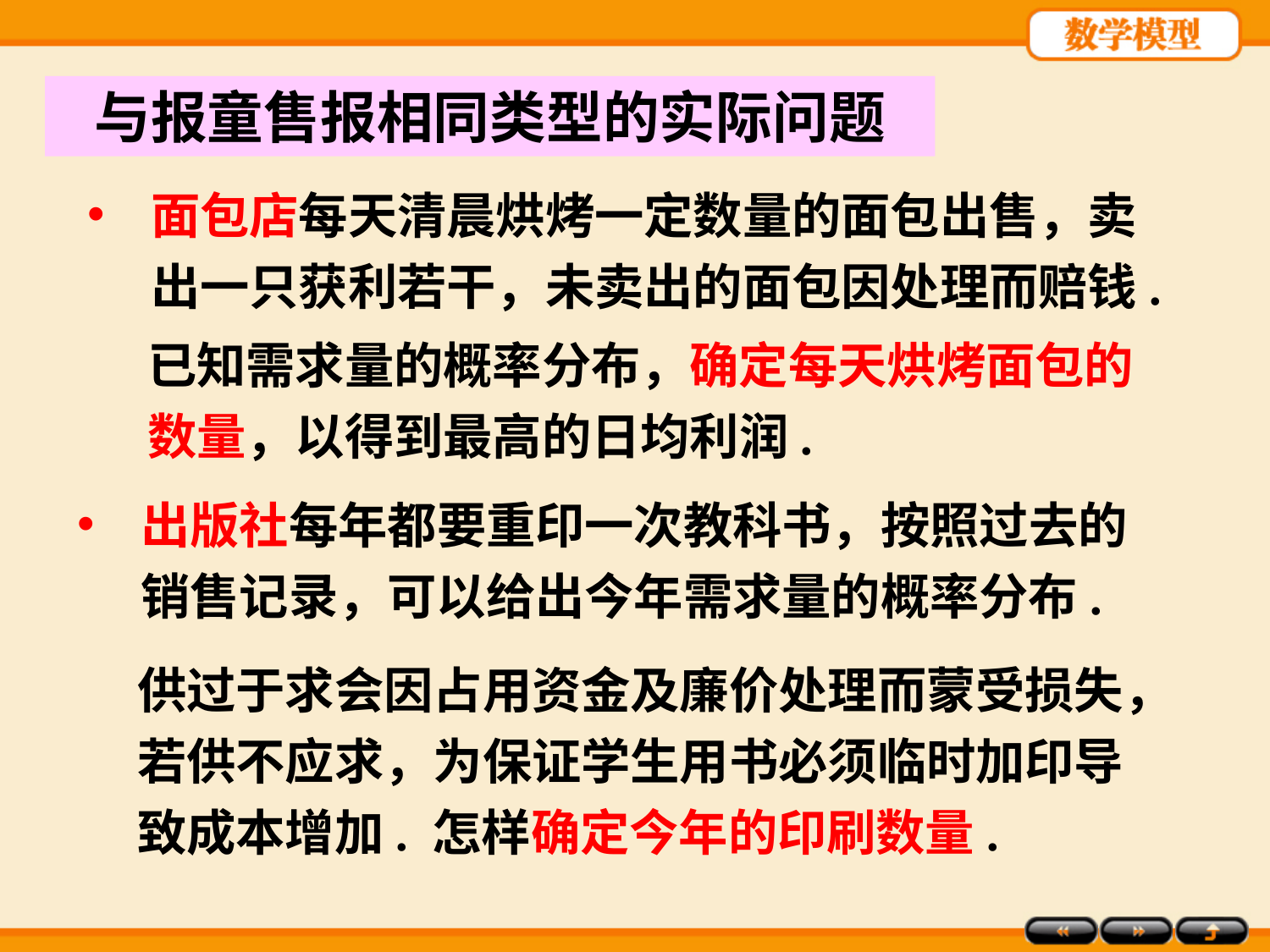

与报童售报相同类型的实际问题
面包店每天清晨烘烤一定数量的面包出售，卖出一只获利若干，未卖出的面包因处理而赔钱.
已知需求量的概率分布，确定每天烘烤面包的数量，以得到最高的日均利润.
出版社每年都要重印一次教科书，按照过去的销售记录，可以给出今年需求量的概率分布.
供过于求会因占用资金及廉价处理而蒙受损失，若供不应求，为保证学生用书必须临时加印导致成本增加. 怎样确定今年的印刷数量.